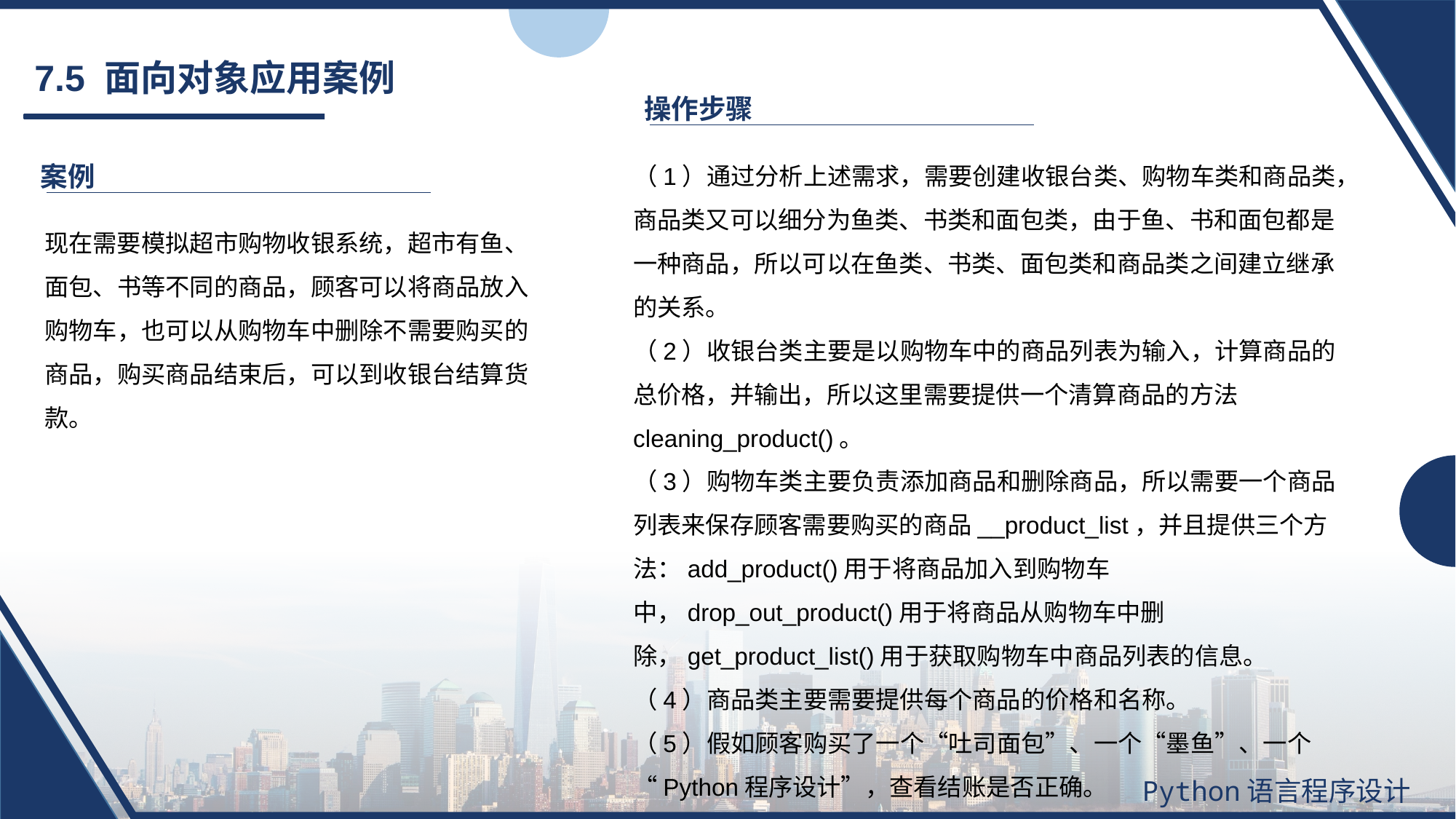

# 7.5 面向对象应用案例
操作步骤
（1）通过分析上述需求，需要创建收银台类、购物车类和商品类，商品类又可以细分为鱼类、书类和面包类，由于鱼、书和面包都是一种商品，所以可以在鱼类、书类、面包类和商品类之间建立继承的关系。
（2）收银台类主要是以购物车中的商品列表为输入，计算商品的总价格，并输出，所以这里需要提供一个清算商品的方法cleaning_product()。
（3）购物车类主要负责添加商品和删除商品，所以需要一个商品列表来保存顾客需要购买的商品__product_list，并且提供三个方法：add_product()用于将商品加入到购物车中，drop_out_product()用于将商品从购物车中删除，get_product_list()用于获取购物车中商品列表的信息。
（4）商品类主要需要提供每个商品的价格和名称。
（5）假如顾客购买了一个“吐司面包”、一个“墨鱼”、一个“Python程序设计”，查看结账是否正确。
案例
现在需要模拟超市购物收银系统，超市有鱼、面包、书等不同的商品，顾客可以将商品放入购物车，也可以从购物车中删除不需要购买的商品，购买商品结束后，可以到收银台结算货款。